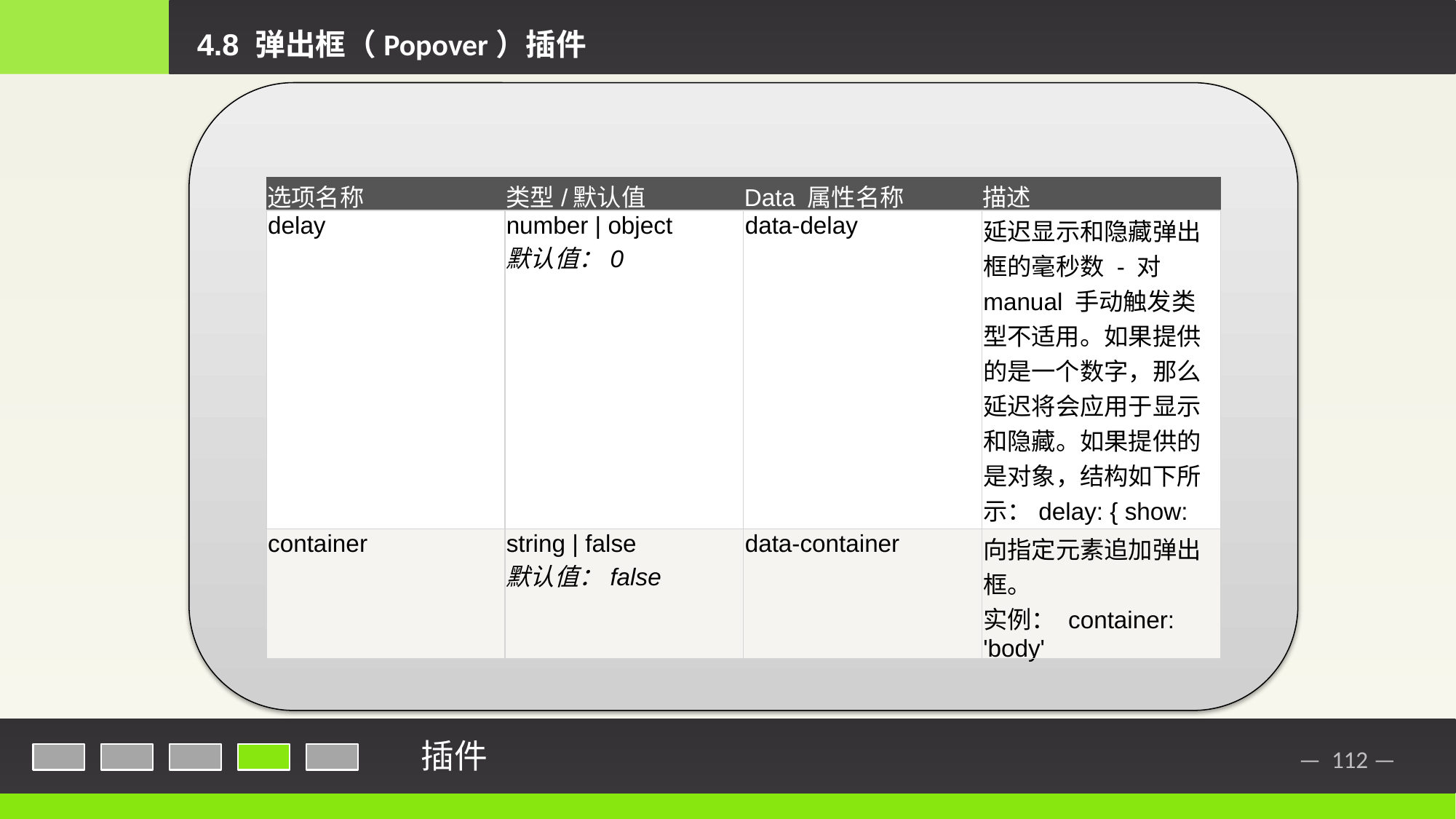

4.8 弹出框（Popover）插件

| 选项名称 | 类型/默认值 | Data 属性名称 | 描述 |
| --- | --- | --- | --- |
| delay | number | object 默认值：0 | data-delay | 延迟显示和隐藏弹出框的毫秒数 - 对 manual 手动触发类型不适用。如果提供的是一个数字，那么延迟将会应用于显示和隐藏。如果提供的是对象，结构如下所示：delay: { show: 500, hide: 100 } |
| container | string | false 默认值：false | data-container | 向指定元素追加弹出框。 实例： container: 'body' |